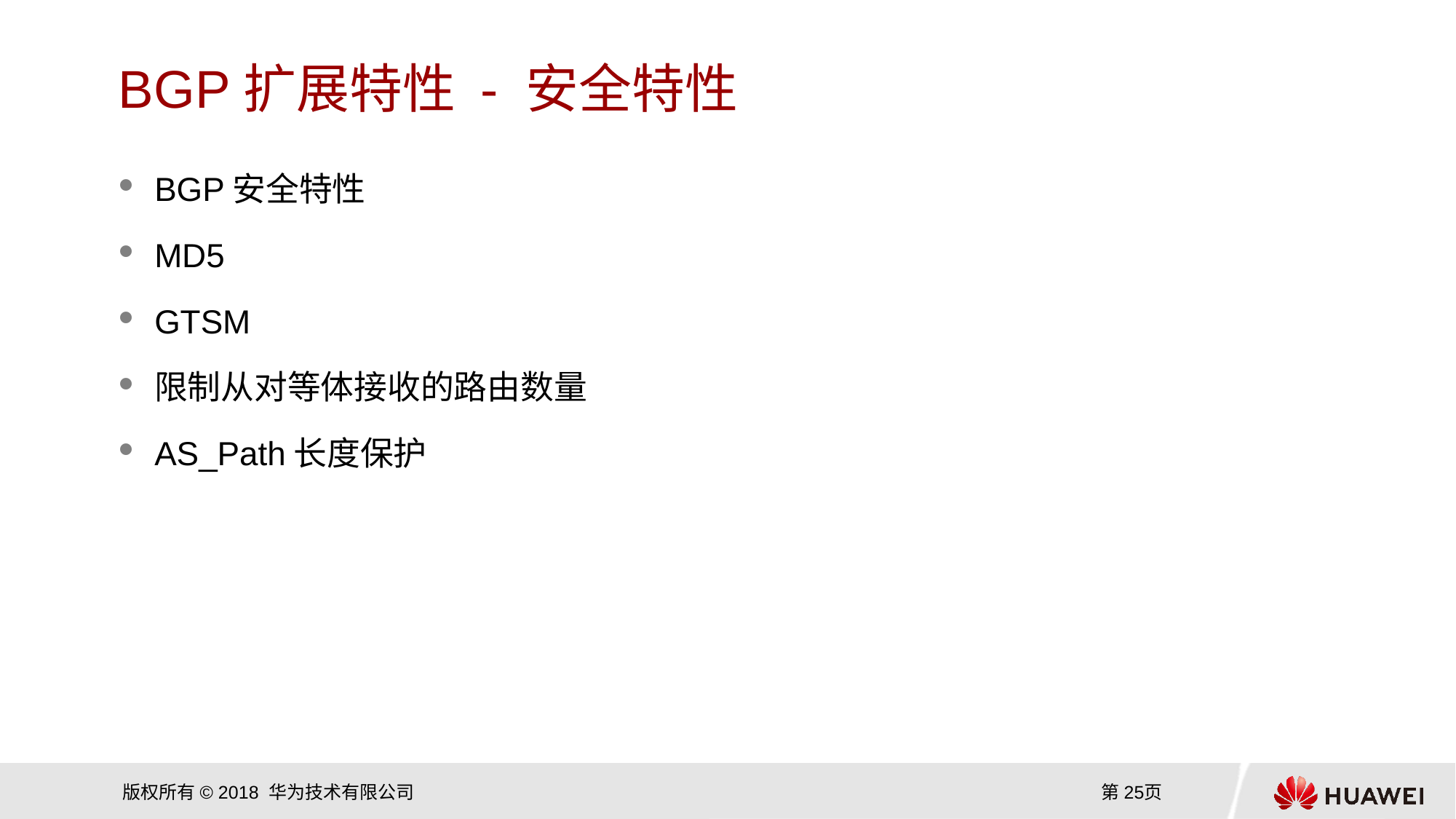

# BGP扩展特性 - 安全特性
BGP安全特性
MD5
GTSM
限制从对等体接收的路由数量
AS_Path长度保护